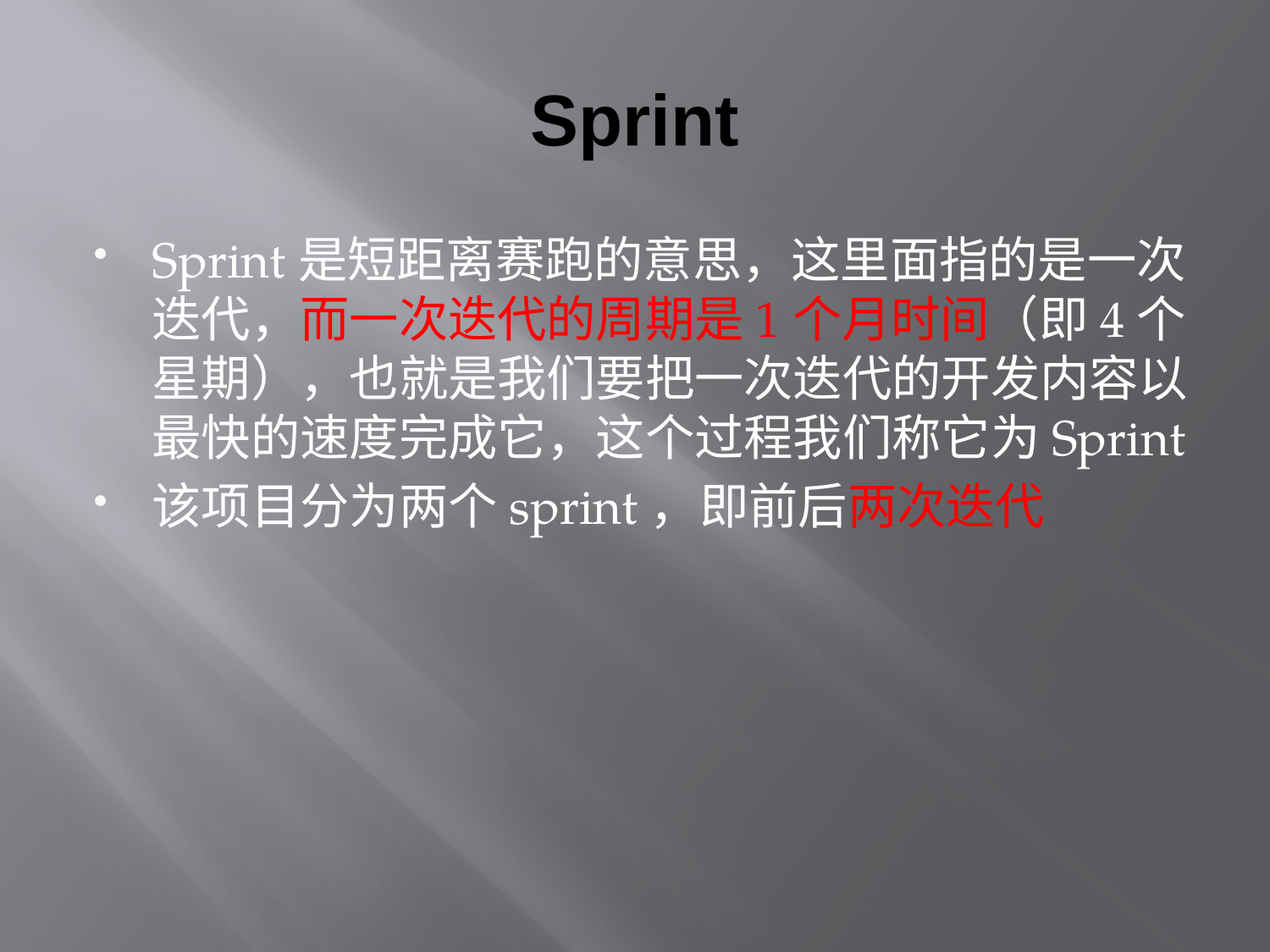

# Sprint
Sprint是短距离赛跑的意思，这里面指的是一次迭代，而一次迭代的周期是1个月时间（即4个星期），也就是我们要把一次迭代的开发内容以最快的速度完成它，这个过程我们称它为Sprint
该项目分为两个sprint，即前后两次迭代